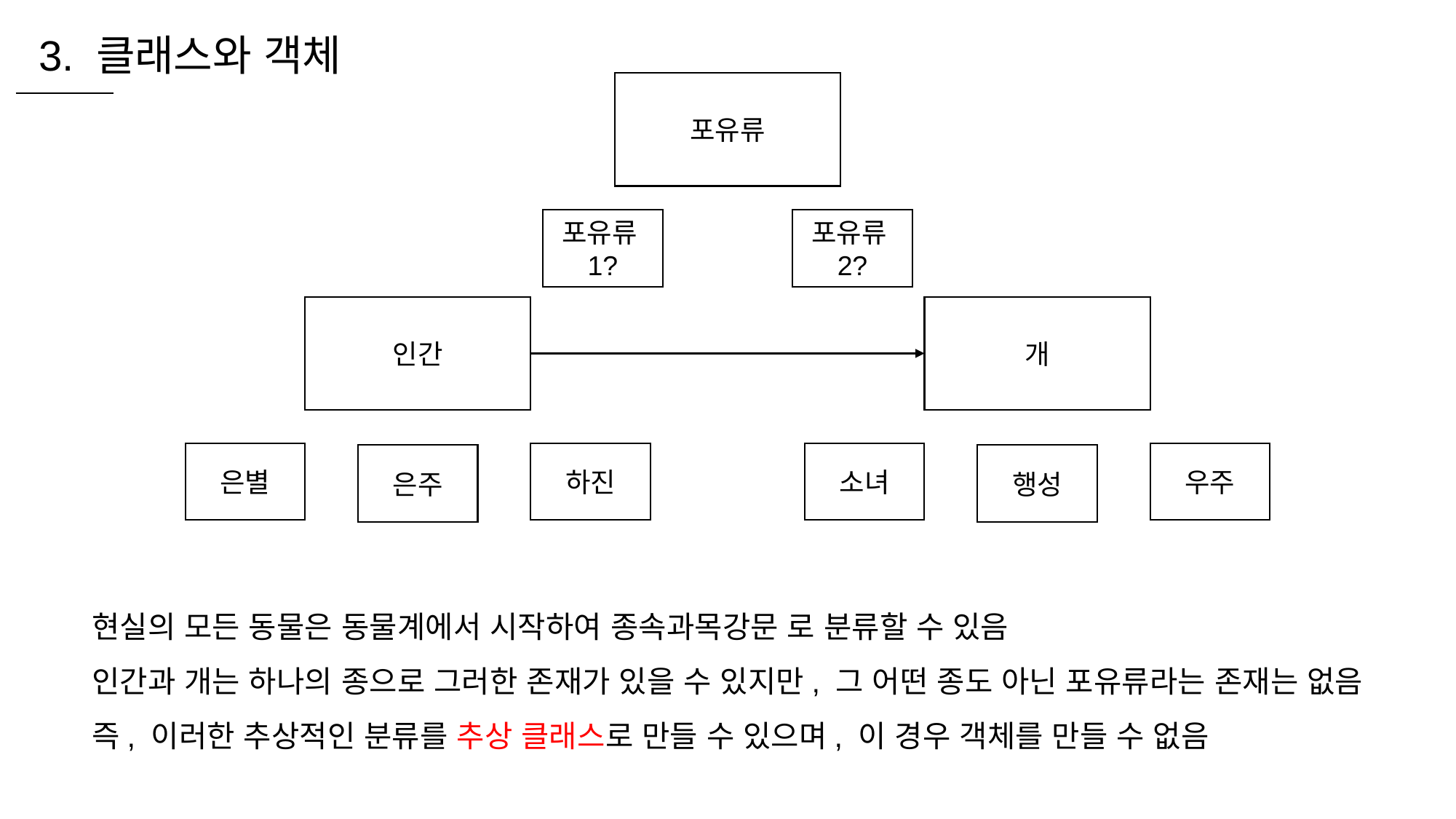

3. 클래스와 객체
포유류
포유류1?
포유류2?
인간
개
은별
하진
소녀
우주
은주
행성
현실의 모든 동물은 동물계에서 시작하여 종속과목강문 로 분류할 수 있음
인간과 개는 하나의 종으로 그러한 존재가 있을 수 있지만, 그 어떤 종도 아닌 포유류라는 존재는 없음
즉, 이러한 추상적인 분류를 추상 클래스로 만들 수 있으며, 이 경우 객체를 만들 수 없음